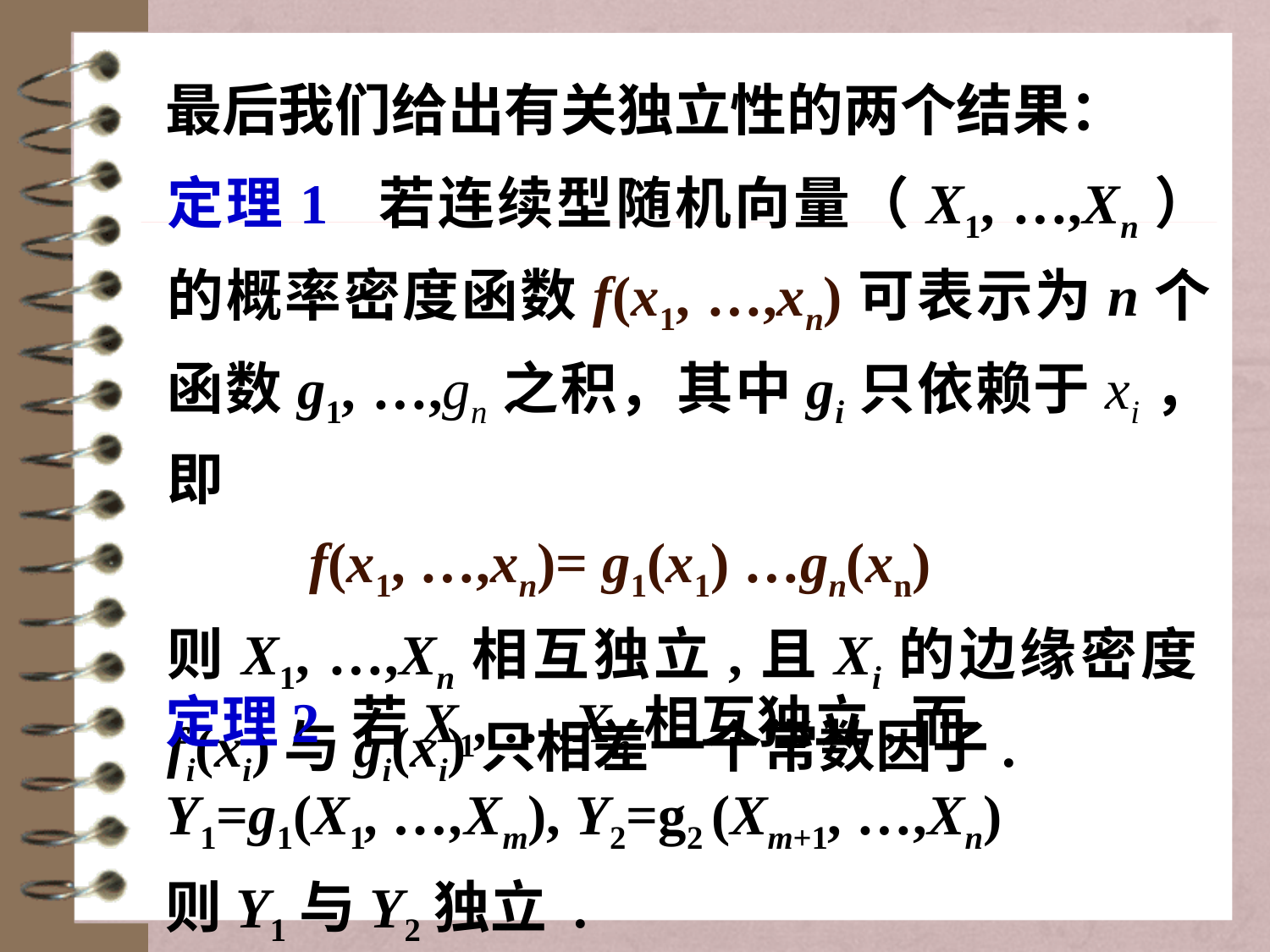

最后我们给出有关独立性的两个结果：
定理1  若连续型随机向量（X1, …,Xn）的概率密度函数f(x1, …,xn)可表示为n个函数g1, …,gn之积，其中gi只依赖于xi，即
          f(x1, …,xn)= g1(x1) …gn(xn)
则X1, …,Xn相互独立,且Xi的边缘密度fi(xi)与gi(xi)只相差一个常数因子.
定理2  若X1, …,Xn相互独立,而
Y1=g1(X1, …,Xm), Y2=g2 (Xm+1, …,Xn)
则Y1与Y2独立 .